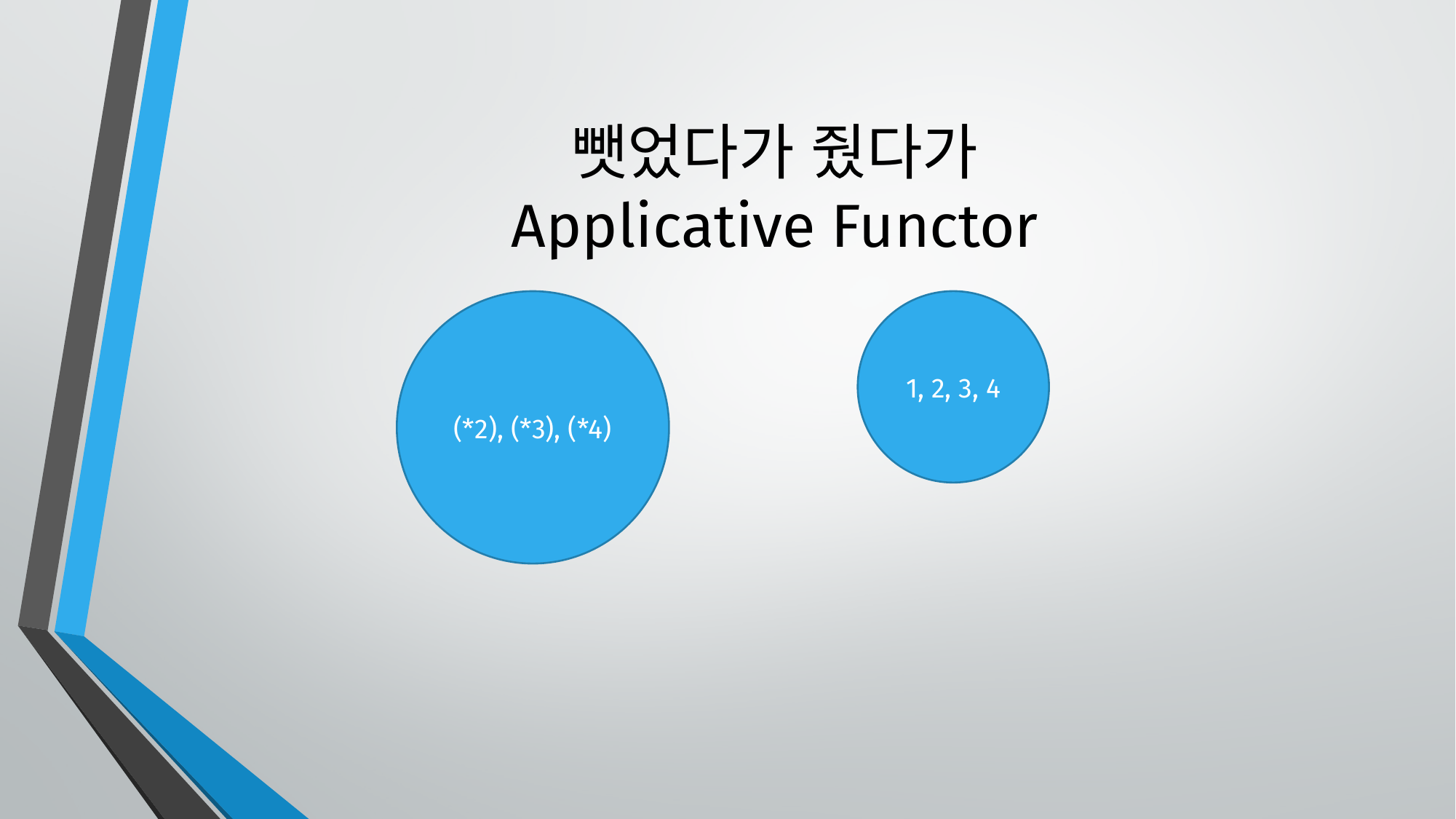

# 뺏었다가 줬다가 Applicative Functor
(*2), (*3), (*4)
1, 2, 3, 4